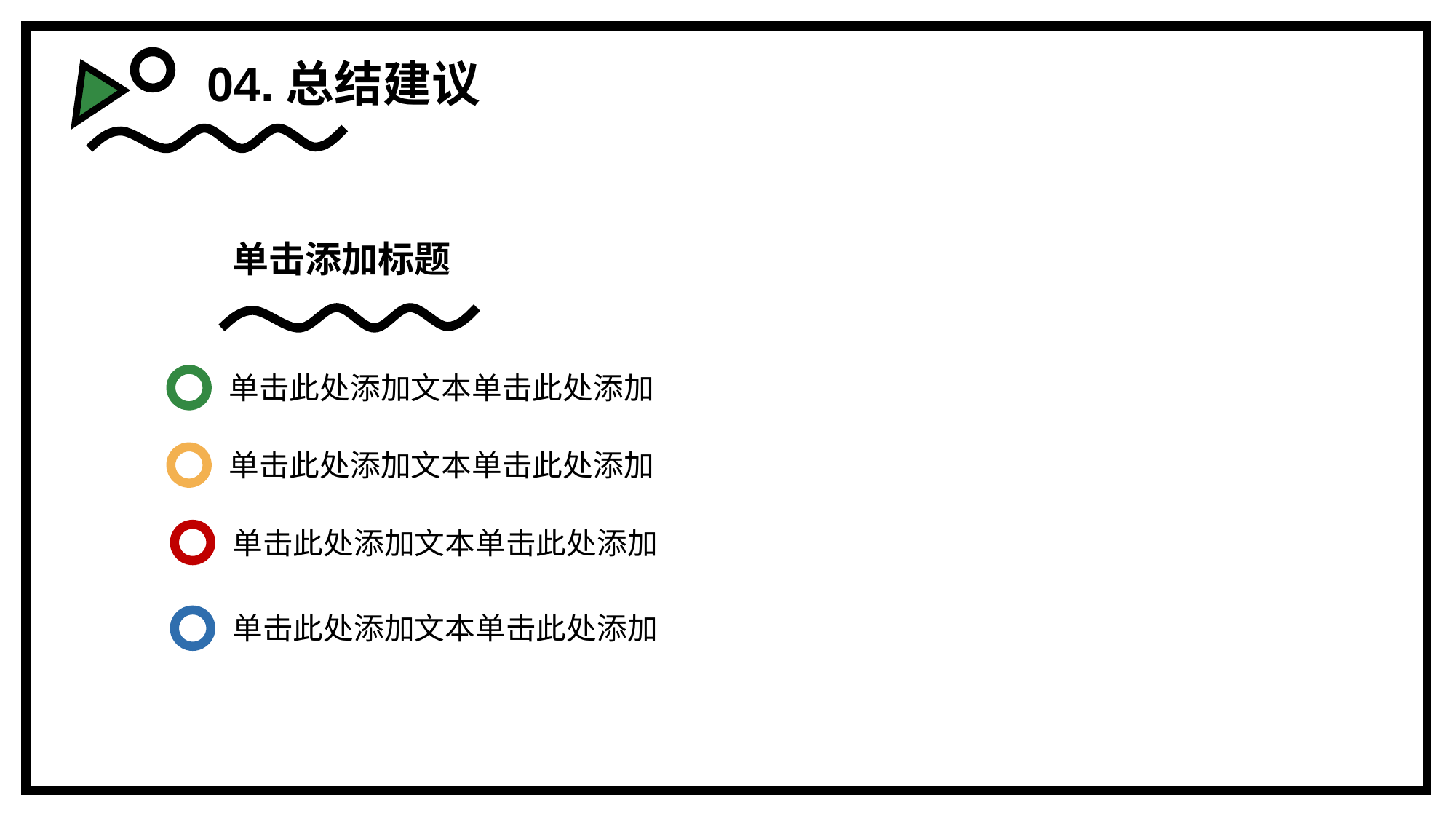

04.总结建议

单击添加标题

单击此处添加文本单击此处添加

单击此处添加文本单击此处添加

单击此处添加文本单击此处添加

单击此处添加文本单击此处添加